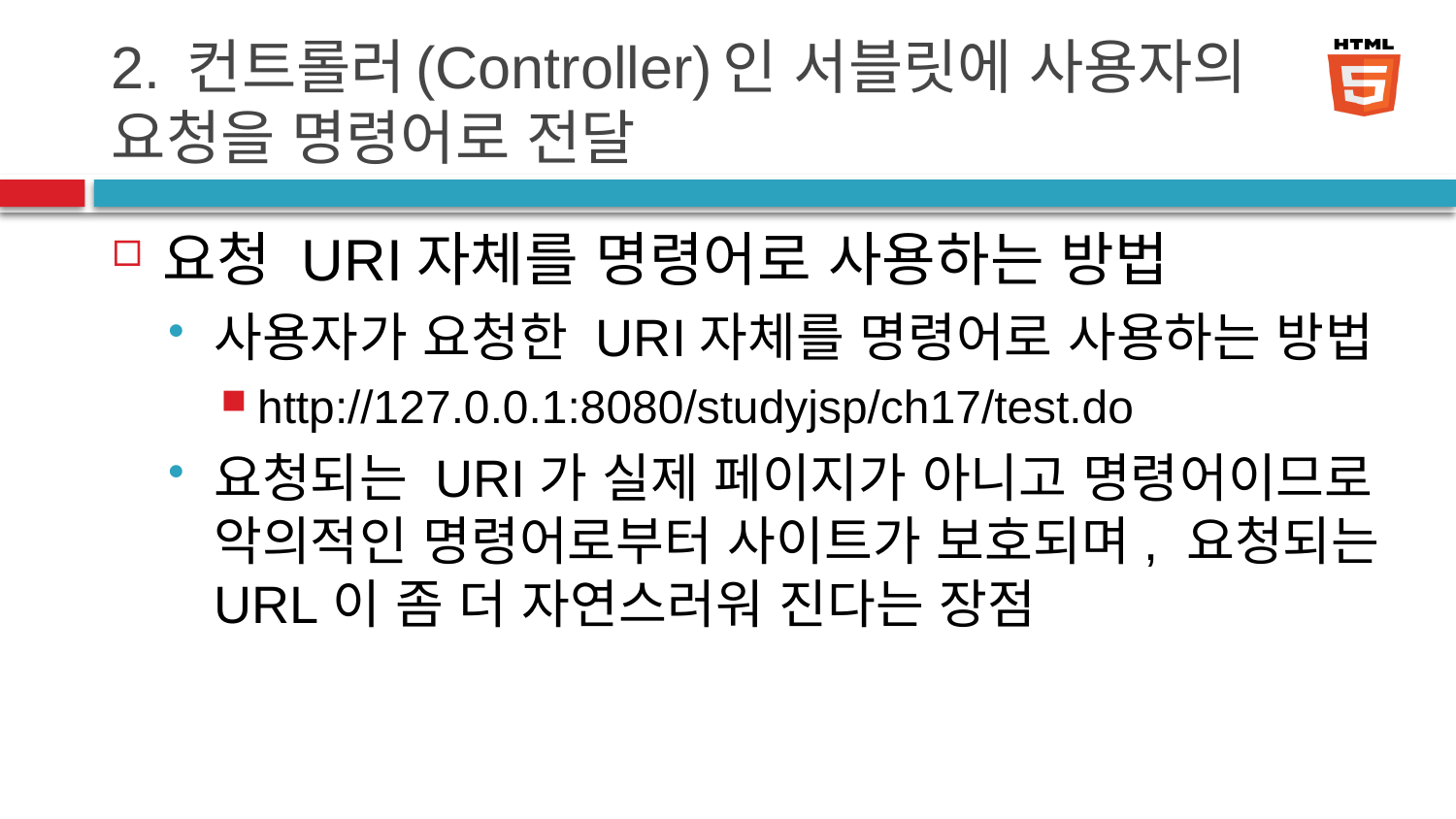

# 2. 컨트롤러(Controller)인 서블릿에 사용자의 요청을 명령어로 전달
요청 URI자체를 명령어로 사용하는 방법
사용자가 요청한 URI자체를 명령어로 사용하는 방법
http://127.0.0.1:8080/studyjsp/ch17/test.do
요청되는 URI가 실제 페이지가 아니고 명령어이므로 악의적인 명령어로부터 사이트가 보호되며, 요청되는 URL이 좀 더 자연스러워 진다는 장점